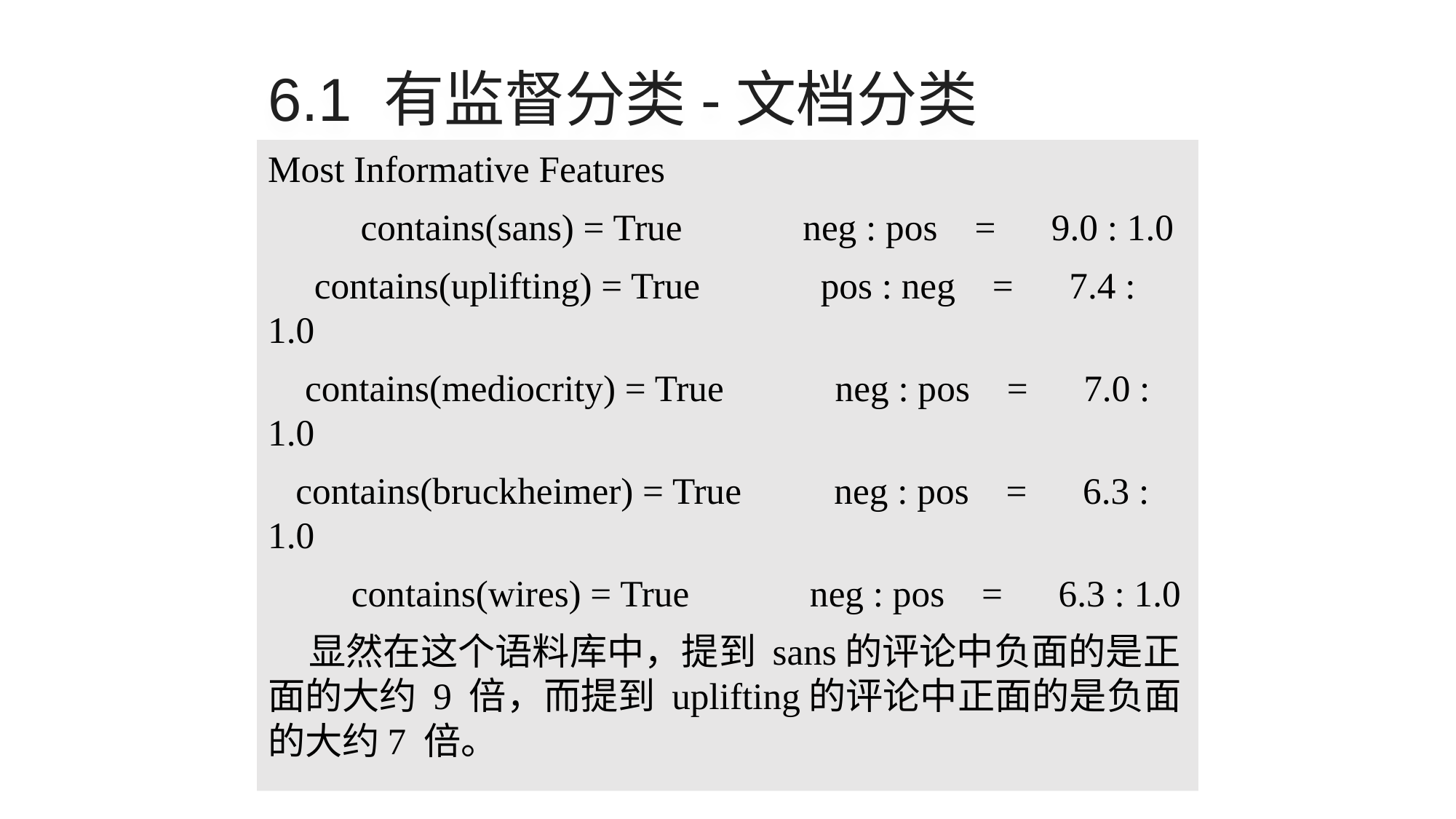

# 6.1 有监督分类-文档分类
Most Informative Features
          contains(sans) = True             neg : pos    =      9.0 : 1.0
     contains(uplifting) = True             pos : neg    =      7.4 : 1.0
    contains(mediocrity) = True            neg : pos    =      7.0 : 1.0
   contains(bruckheimer) = True          neg : pos    =      6.3 : 1.0
         contains(wires) = True             neg : pos    =      6.3 : 1.0
显然在这个语料库中，提到 sans的评论中负面的是正面的大约 9 倍，而提到 uplifting的评论中正面的是负面的大约7 倍。